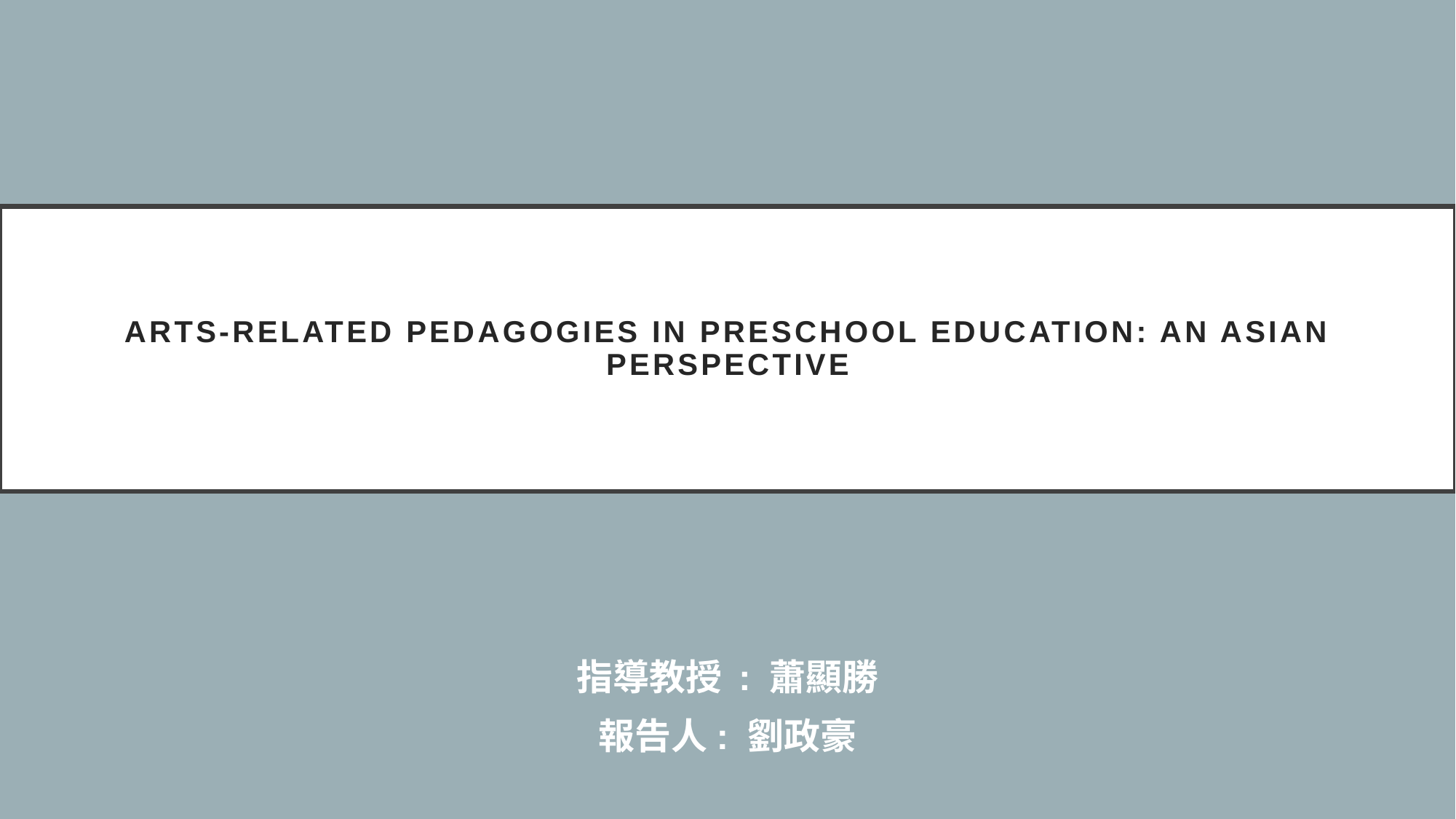

# Arts-related pedagogies in preschool education: An Asian perspective

指導教授 : 蕭顯勝
報告人: 劉政豪